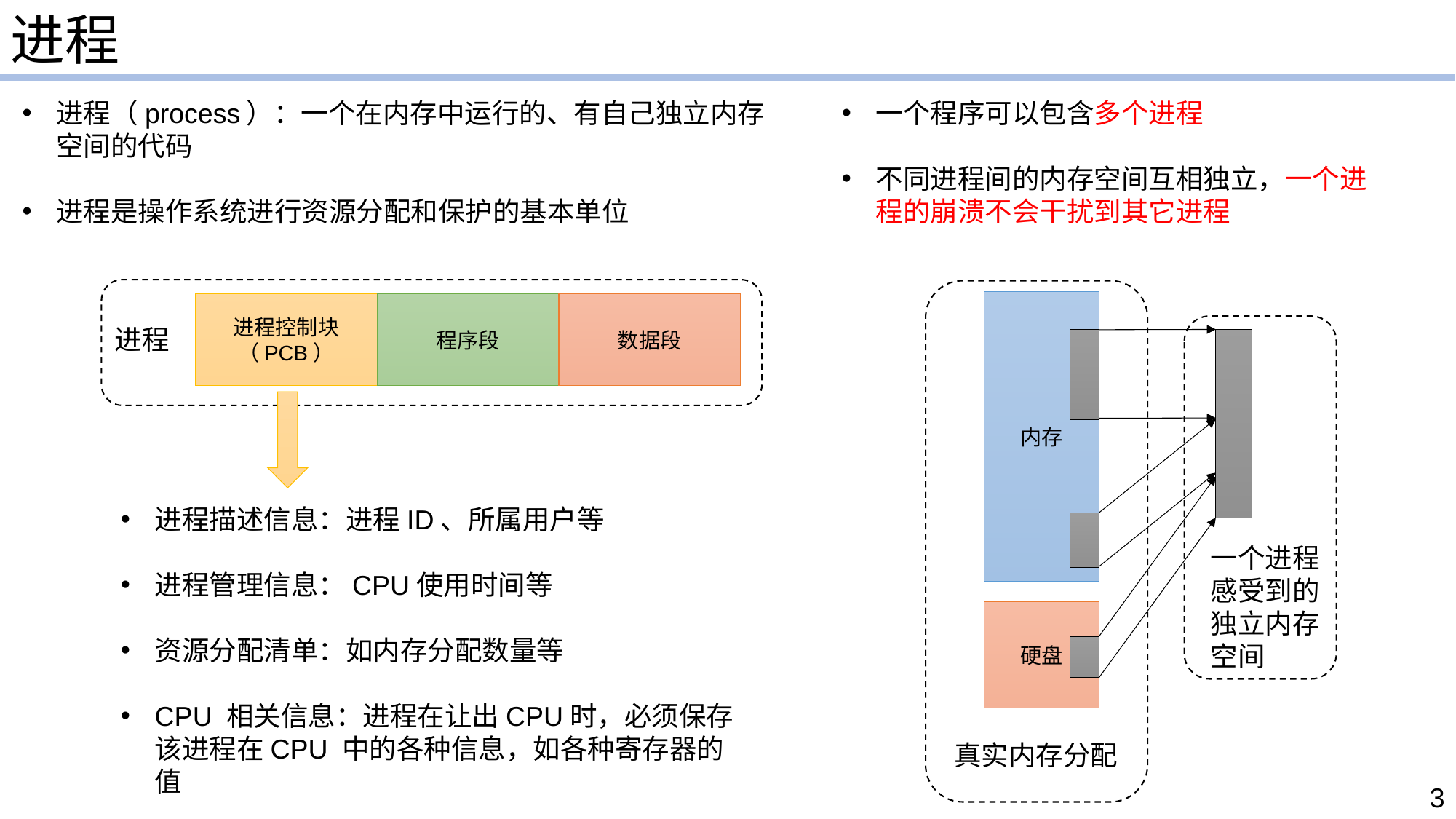

进程
进程（process）：一个在内存中运行的、有自己独立内存空间的代码

进程是操作系统进行资源分配和保护的基本单位
一个程序可以包含多个进程

不同进程间的内存空间互相独立，一个进程的崩溃不会干扰到其它进程

进程控制块
（PCB）
程序段
数据段
进程

内存

一个进程感受到的独立内存空间
硬盘

真实内存分配
进程描述信息：进程ID、所属用户等

进程管理信息：CPU使用时间等

资源分配清单：如内存分配数量等

CPU 相关信息：进程在让出CPU时，必须保存该进程在CPU 中的各种信息，如各种寄存器的值
3